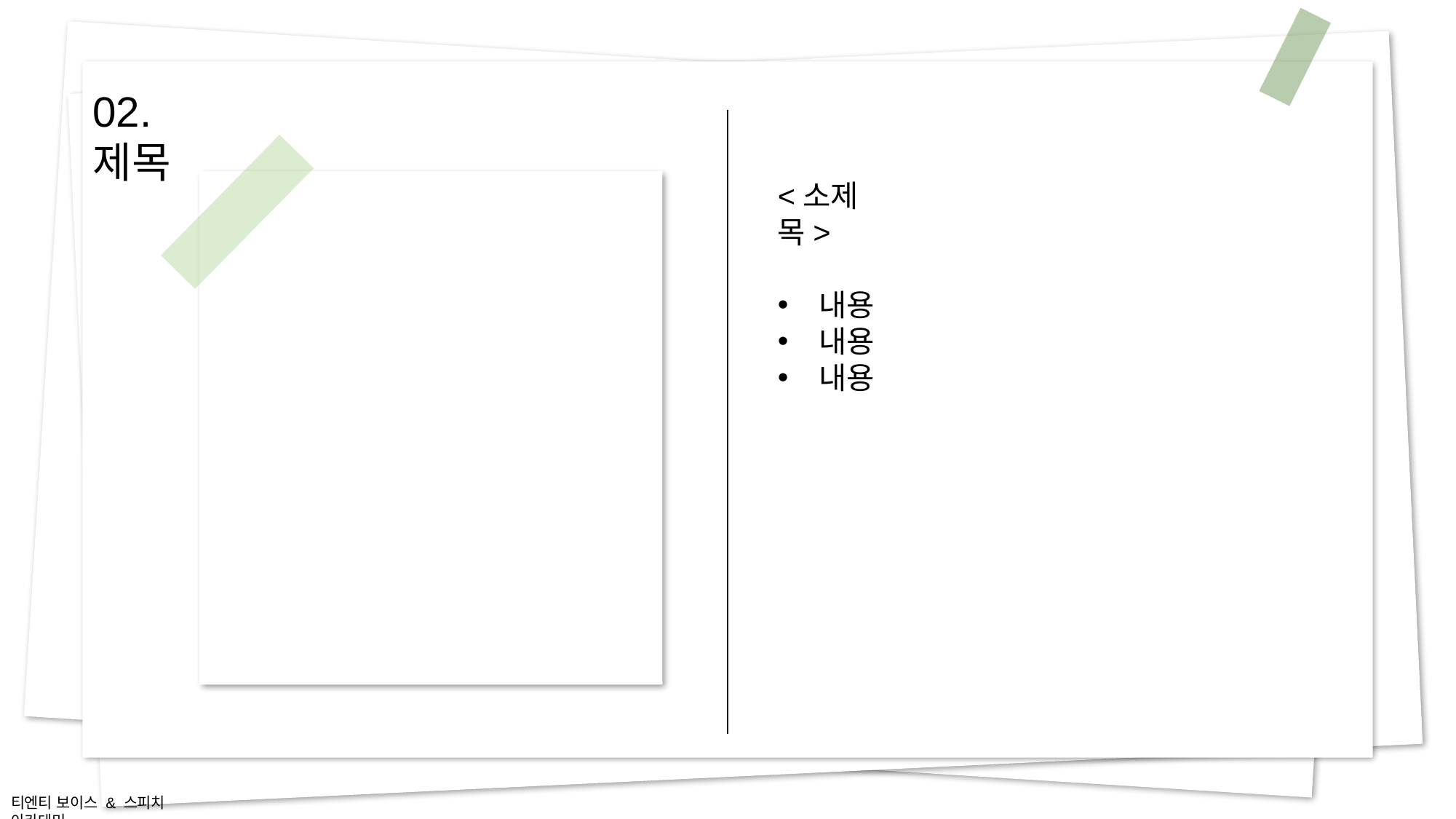

02. 제목

<소제목>

내용
내용
내용

티엔티 보이스 & 스피치 아카데미